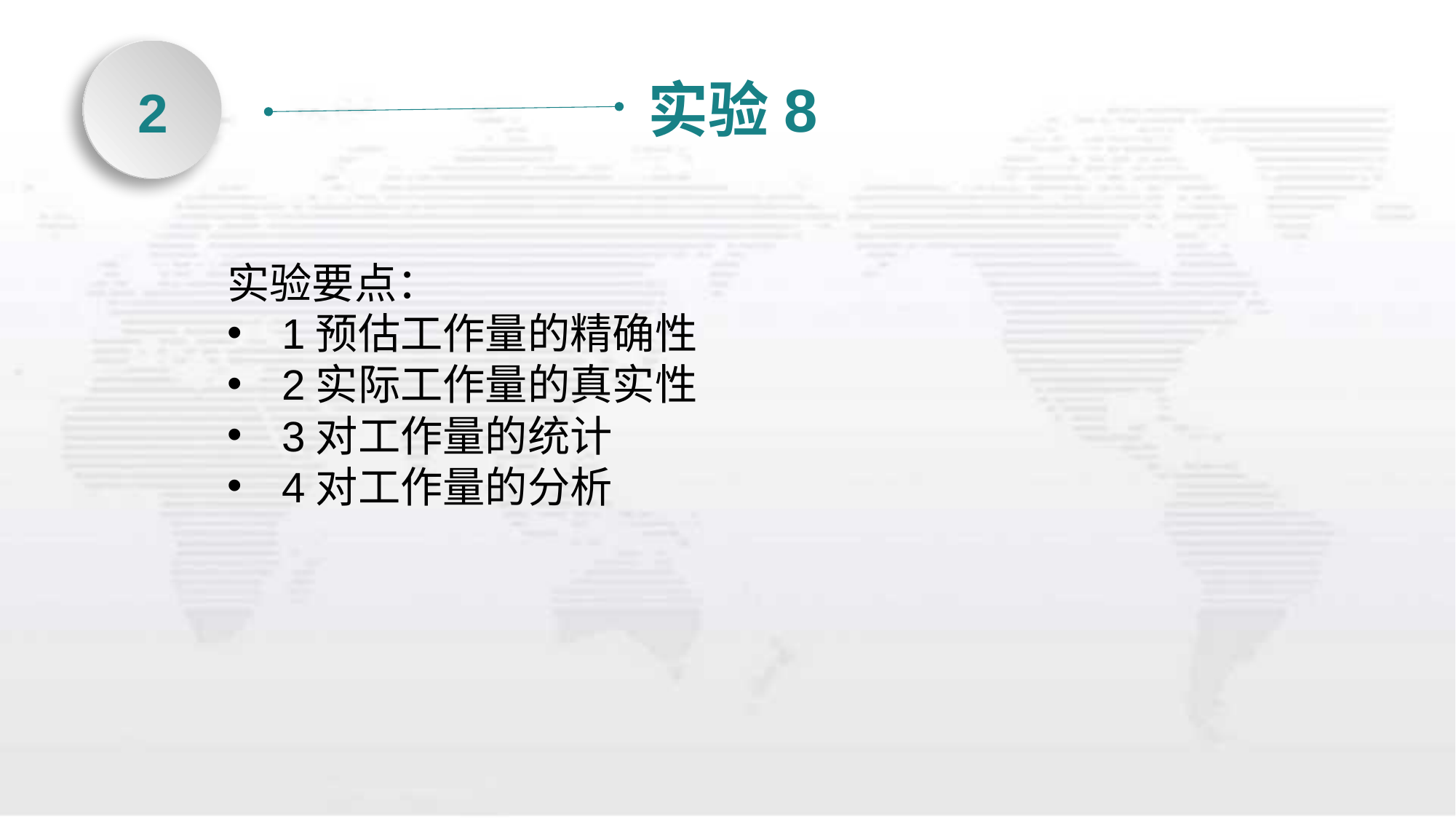

实验8
2
实验要点：
1预估工作量的精确性
2实际工作量的真实性
3对工作量的统计
4对工作量的分析